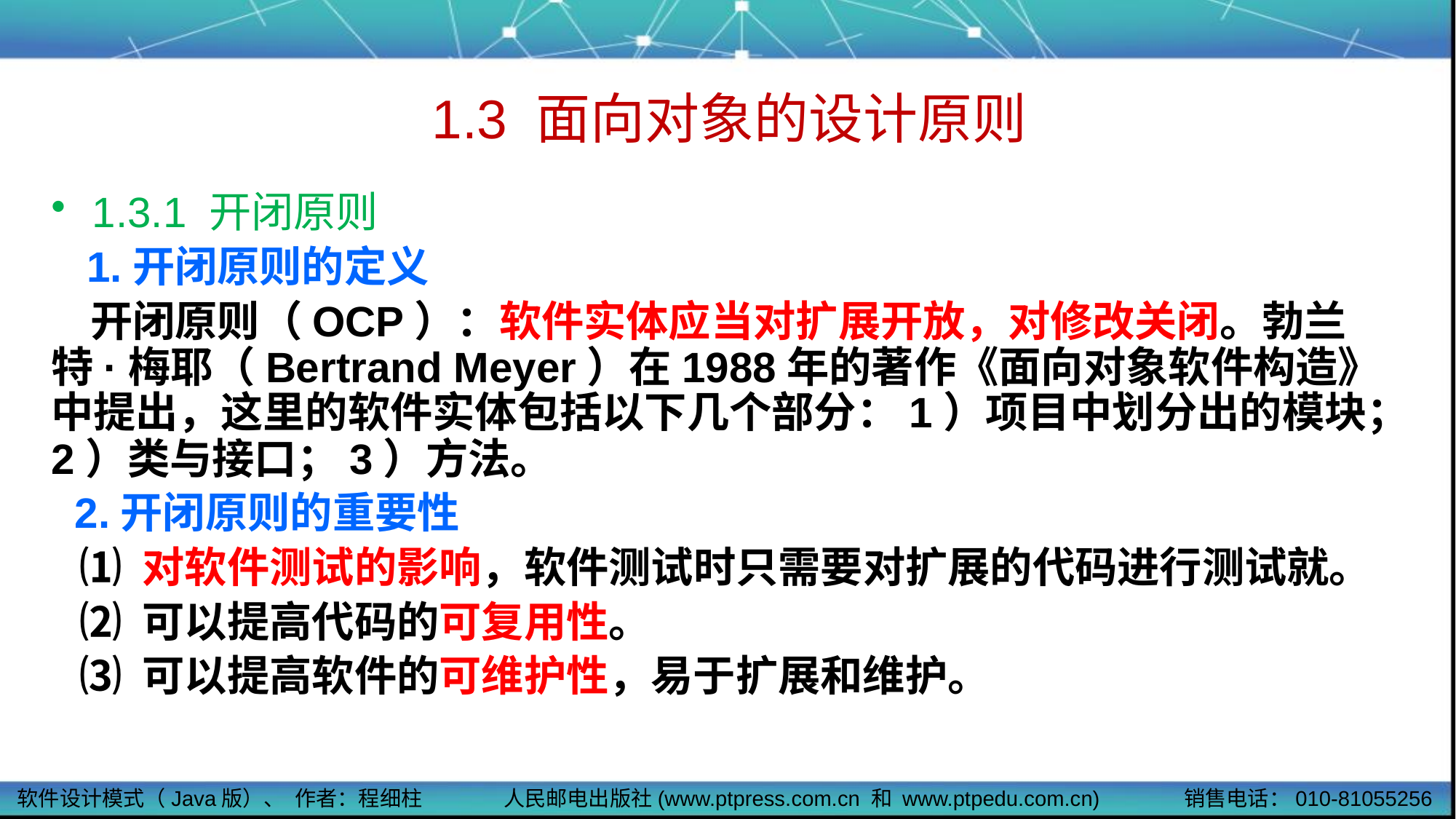

# 1.3 面向对象的设计原则
1.3.1 开闭原则
   1.开闭原则的定义
   开闭原则（OCP）：软件实体应当对扩展开放，对修改关闭。勃兰特·梅耶（Bertrand Meyer）在1988年的著作《面向对象软件构造》中提出，这里的软件实体包括以下几个部分：1）项目中划分出的模块；2）类与接口；3）方法。
  2.开闭原则的重要性
   ⑴ 对软件测试的影响，软件测试时只需要对扩展的代码进行测试就。
   ⑵ 可以提高代码的可复用性。
   ⑶ 可以提高软件的可维护性，易于扩展和维护。
软件设计模式（Java版）、  作者：程细柱
人民邮电出版社(www.ptpress.com.cn 和 www.ptpedu.com.cn)
销售电话：010-81055256